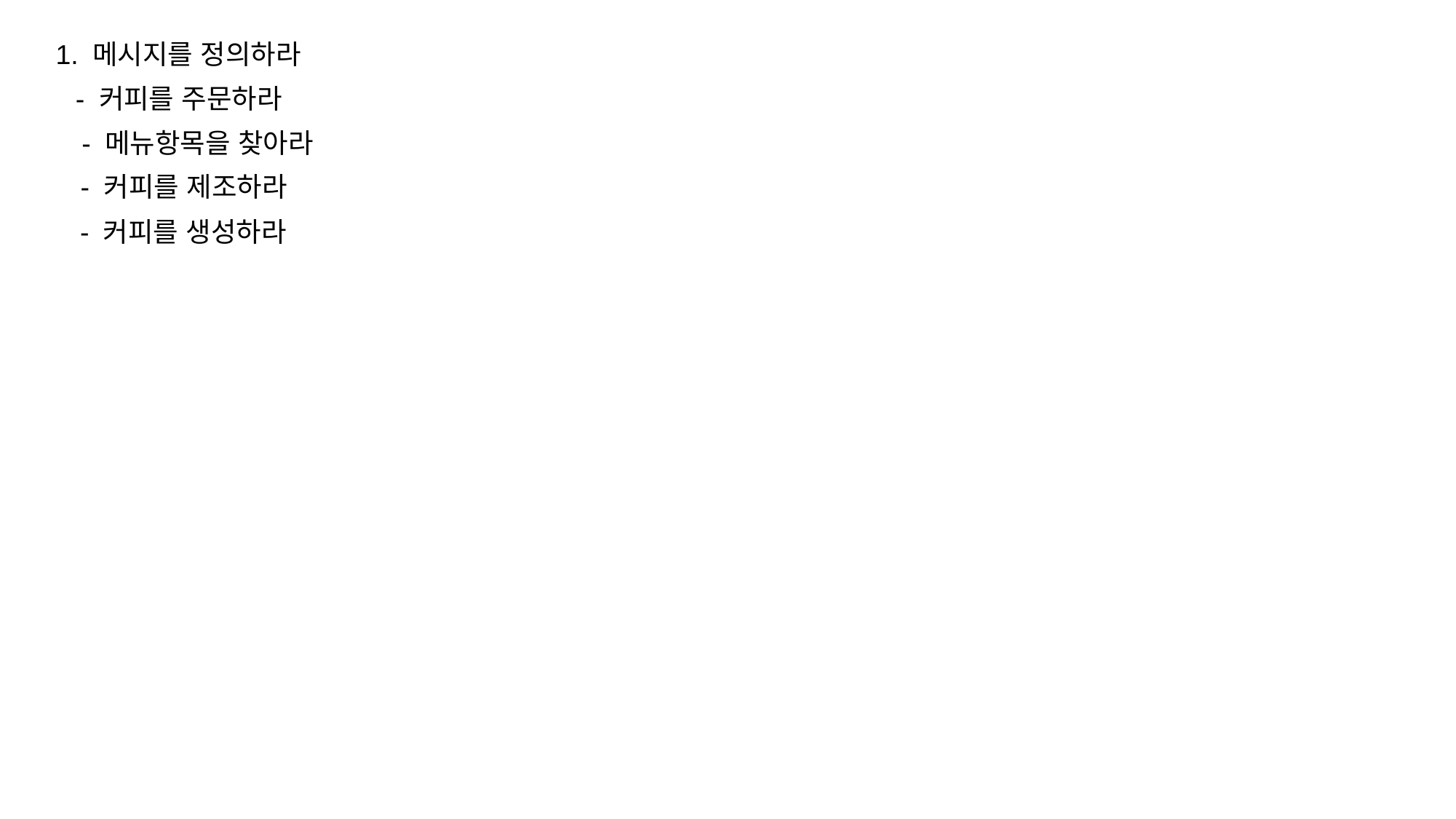

1. 메시지를 정의하라
- 커피를 주문하라
- 메뉴항목을 찾아라
- 커피를 제조하라
- 커피를 생성하라